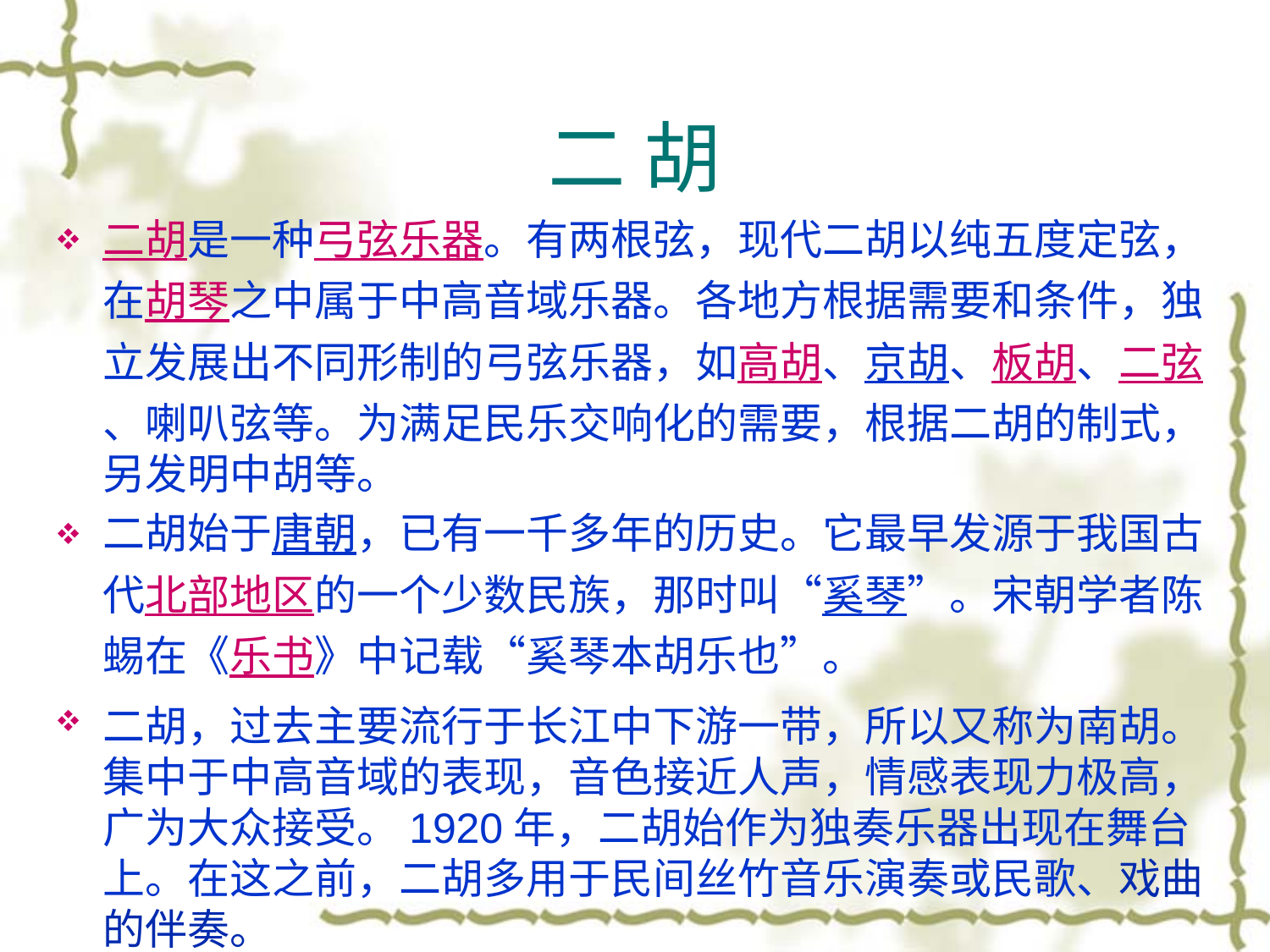

# 二 胡
二胡是一种弓弦乐器。有两根弦，现代二胡以纯五度定弦，在胡琴之中属于中高音域乐器。各地方根据需要和条件，独立发展出不同形制的弓弦乐器，如高胡、京胡、板胡、二弦、喇叭弦等。为满足民乐交响化的需要，根据二胡的制式，另发明中胡等。
二胡始于唐朝，已有一千多年的历史。它最早发源于我国古代北部地区的一个少数民族，那时叫“奚琴”。宋朝学者陈蜴在《乐书》中记载“奚琴本胡乐也”。
二胡，过去主要流行于长江中下游一带，所以又称为南胡。集中于中高音域的表现，音色接近人声，情感表现力极高，广为大众接受。1920年，二胡始作为独奏乐器出现在舞台上。在这之前，二胡多用于民间丝竹音乐演奏或民歌、戏曲的伴奏。